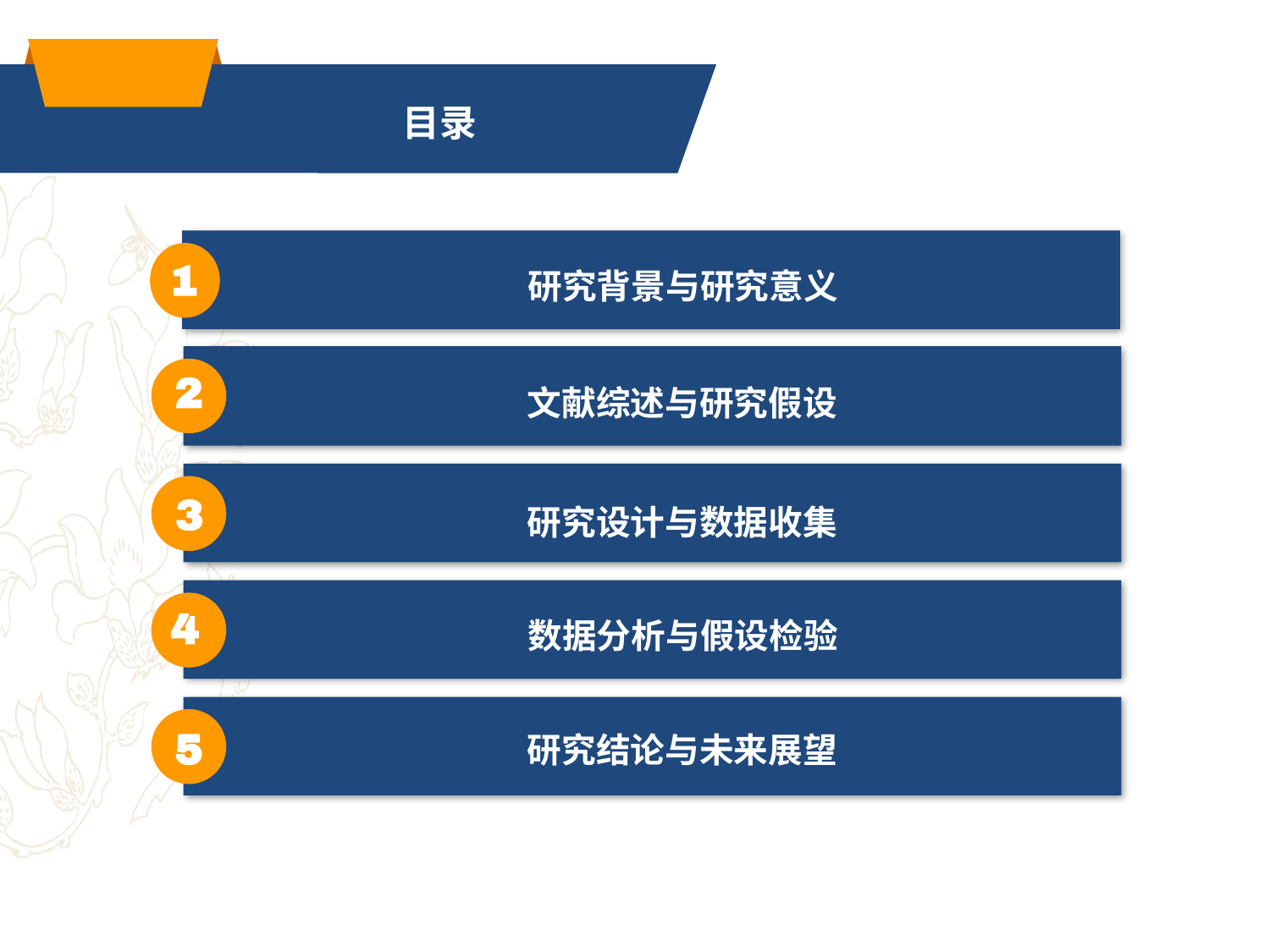

目录

研究背景与研究意义

1

文献综述与研究假设

2

研究设计与数据收集

3

数据分析与假设检验

4

研究结论与未来展望

5